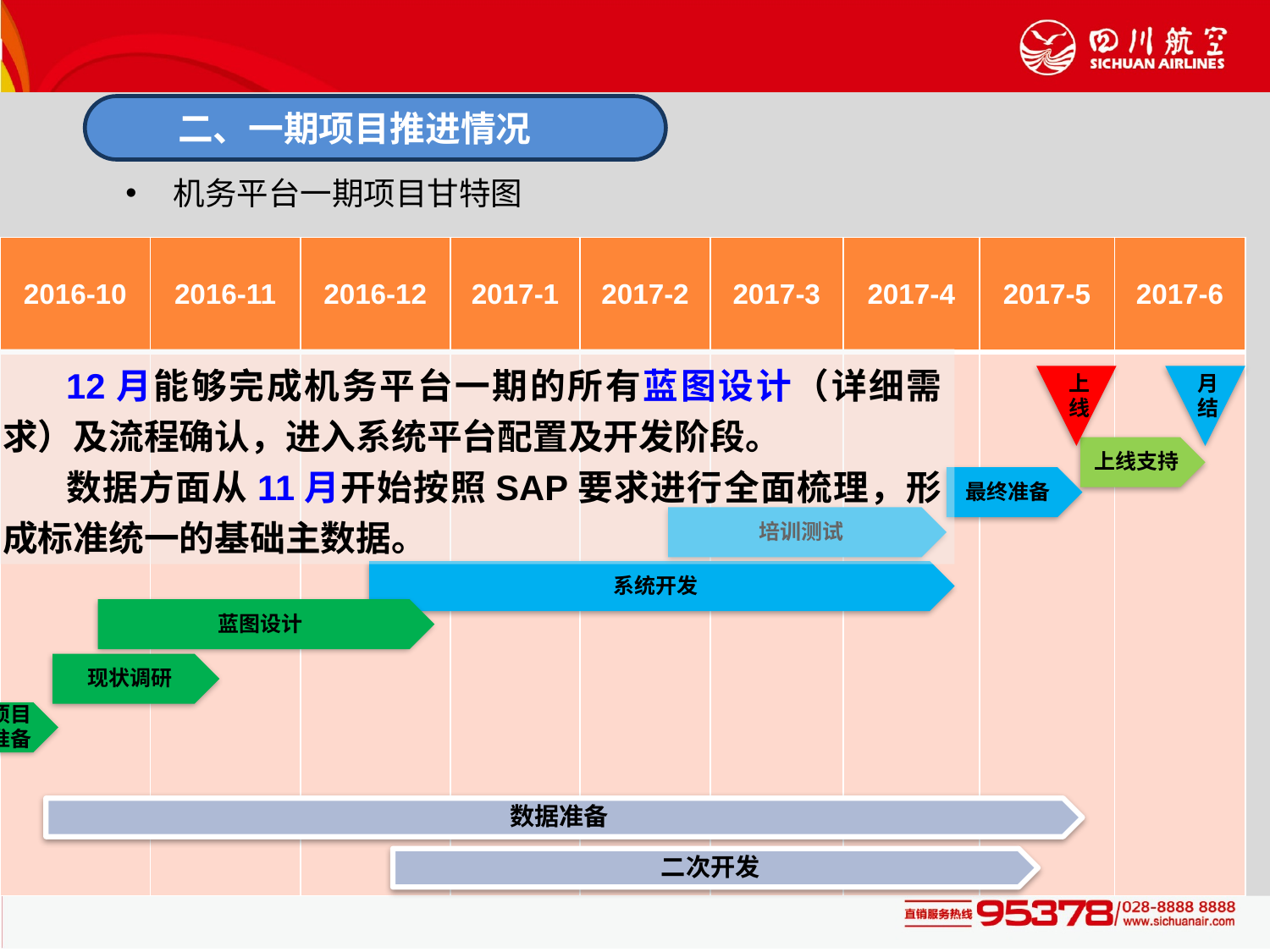

二、一期项目推进情况
机务平台一期项目甘特图
| 2016-10 | 2016-11 | 2016-12 | 2017-1 | 2017-2 | 2017-3 | 2017-4 | 2017-5 | 2017-6 |
| --- | --- | --- | --- | --- | --- | --- | --- | --- |
|  |  |  |  |  |  |  |  |  |
2、建议
12月能够完成机务平台一期的所有蓝图设计（详细需求）及流程确认，进入系统平台配置及开发阶段。
数据方面从11月开始按照SAP要求进行全面梳理，形成标准统一的基础主数据。
上线
月结
上线支持
最终准备
培训测试
系统开发
蓝图设计
现状调研
项目准备
数据准备
二次开发